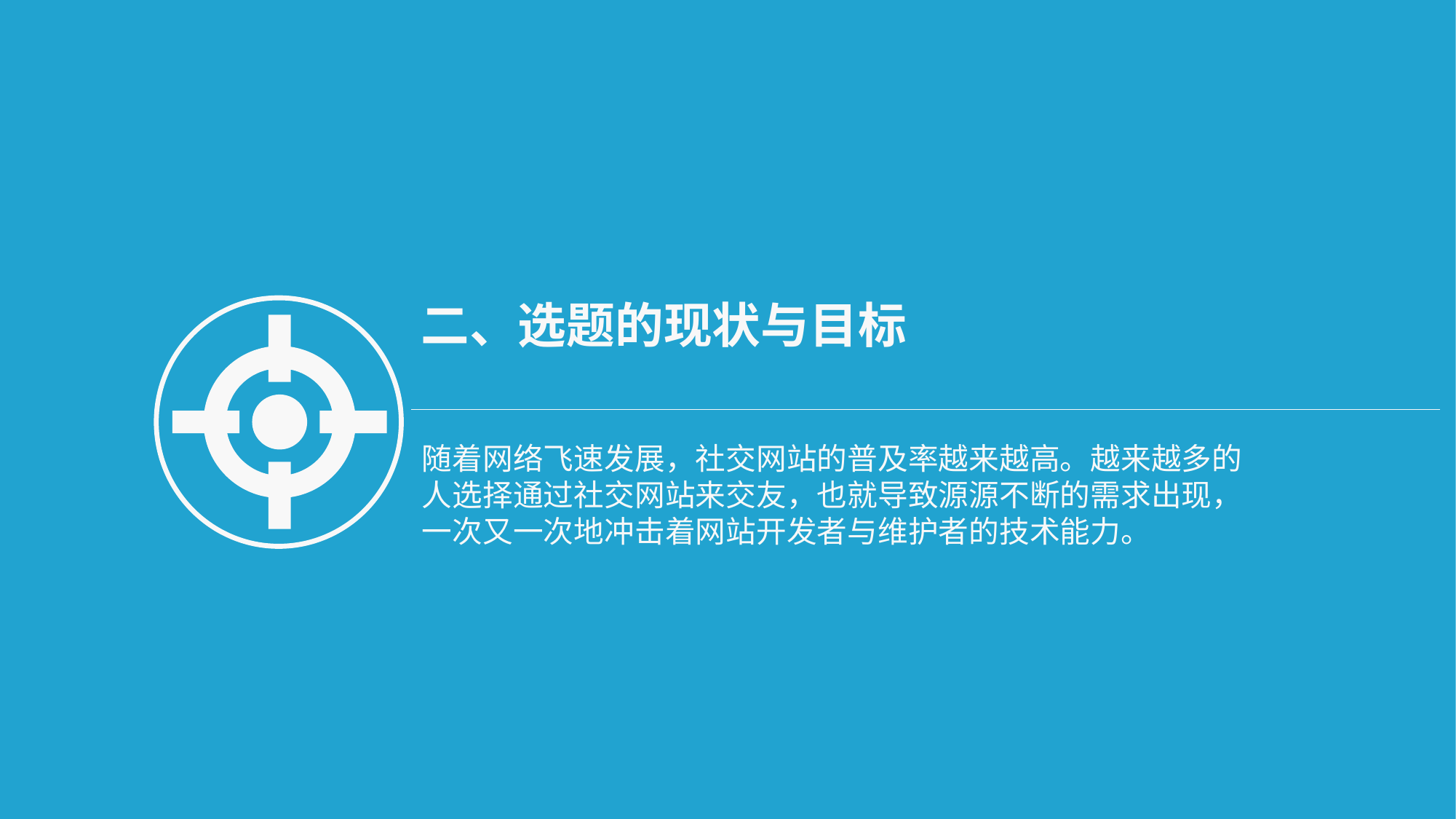

二、选题的现状与目标
随着网络飞速发展，社交网站的普及率越来越高。越来越多的人选择通过社交网站来交友，也就导致源源不断的需求出现，一次又一次地冲击着网站开发者与维护者的技术能力。